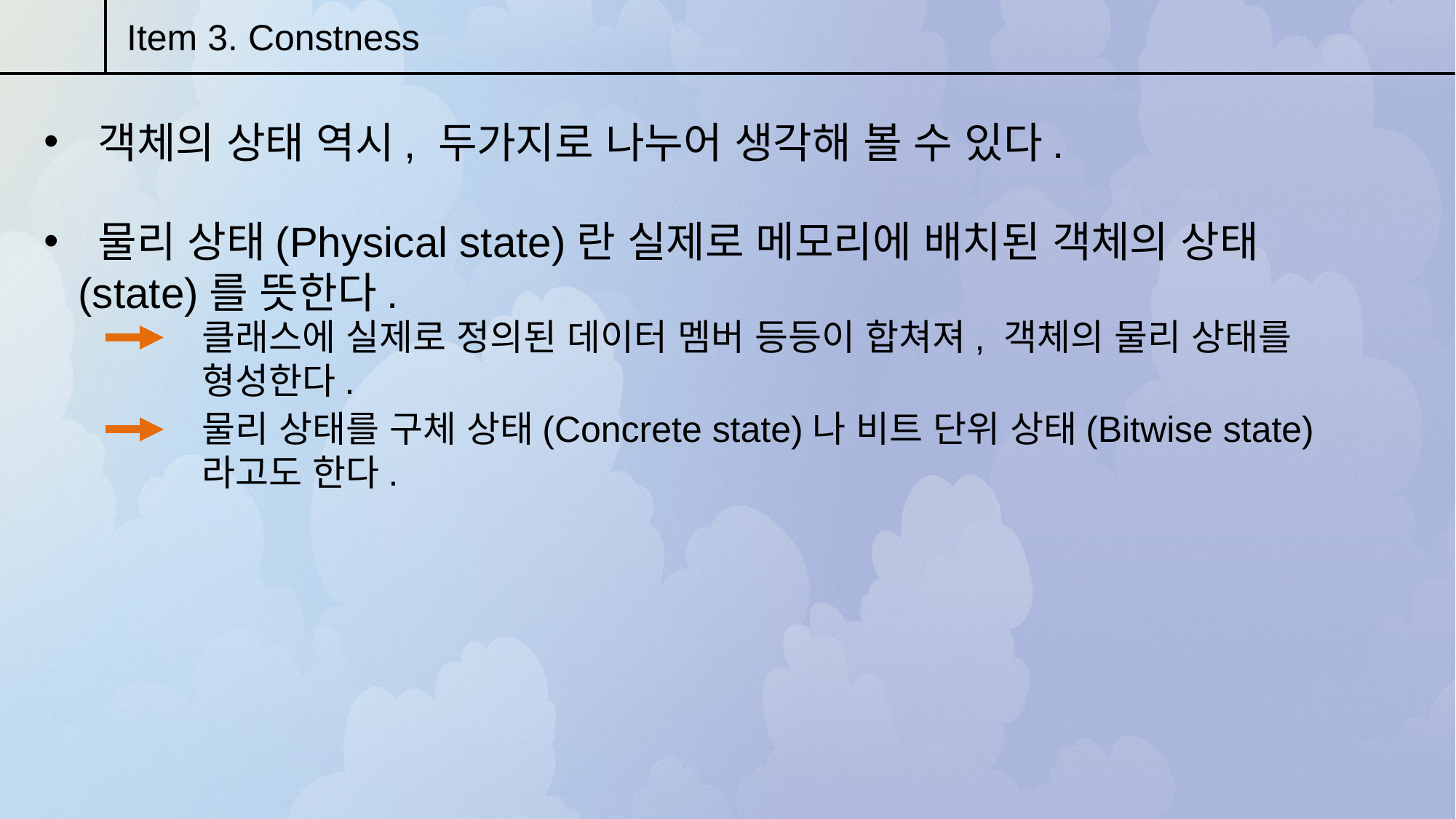

Item 3. Constness
 객체의 상태 역시, 두가지로 나누어 생각해 볼 수 있다.
 물리 상태(Physical state)란 실제로 메모리에 배치된 객체의 상태(state)를 뜻한다.
클래스에 실제로 정의된 데이터 멤버 등등이 합쳐져, 객체의 물리 상태를 형성한다.
물리 상태를 구체 상태(Concrete state)나 비트 단위 상태(Bitwise state)라고도 한다.